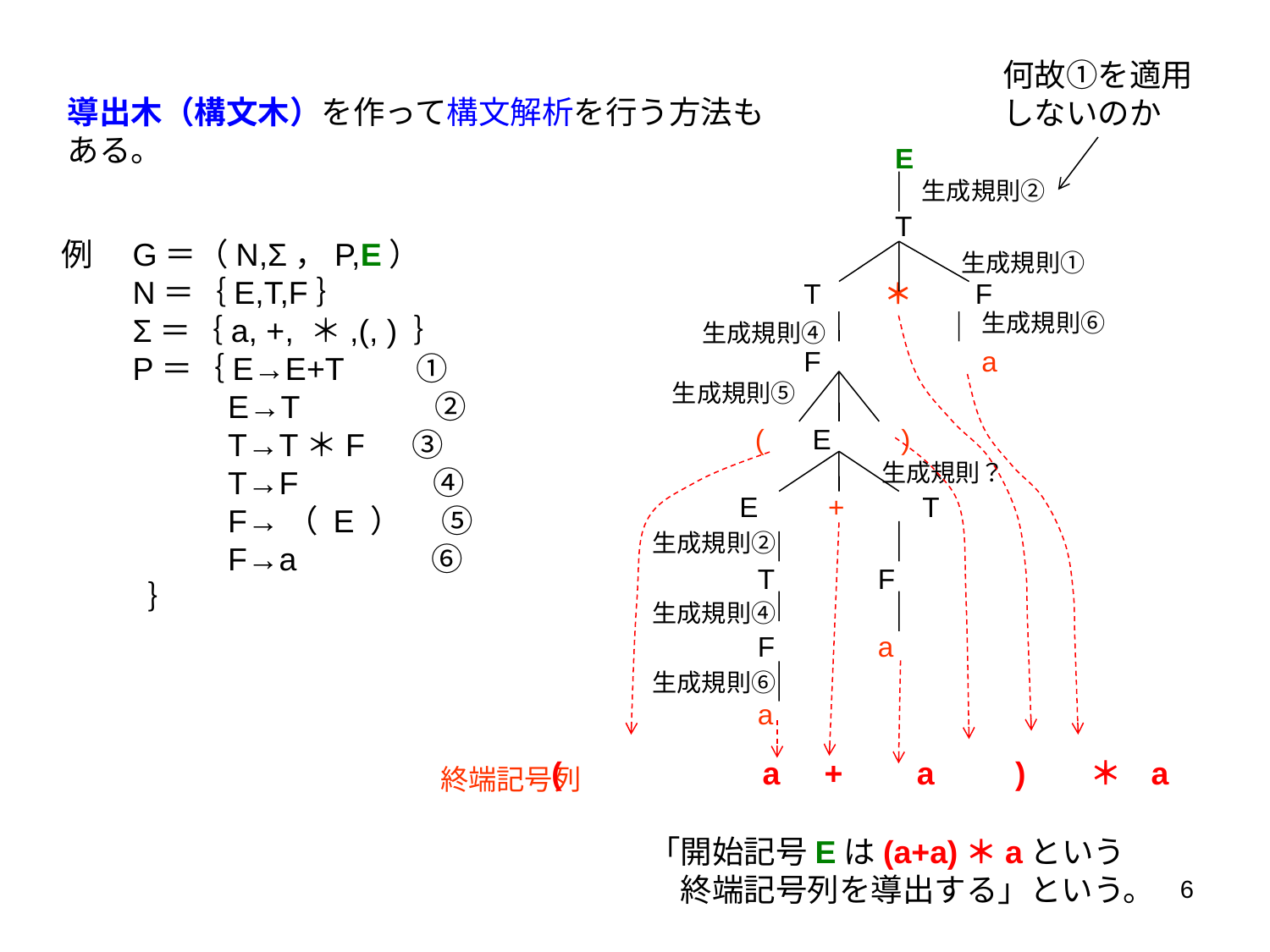

何故①を適用
しないのか
導出木（構文木）を作って構文解析を行う方法もある。
　　　E

　　　T

T　　＊　　F

F　　　 　　a
生成規則②

例　G＝（N,Σ，P,E）
　　N＝｛E,T,F｝
　　Σ＝｛a, +, ＊,(, ) ｝
　　P＝｛E→E+T　　①
　　　　　E→T　　　　②
　　　　　T→T＊F　 ③
　　　　　T→F　　　　④
　　　　　F→（ E ）　 ⑤
　　　　　F→a　　　　⑥
           ｝

生成規則①
生成規則⑥
生成規則④

生成規則⑤

  (　 E　　)

E　　+ 　　T

生成規則？

生成規則②

T

F

a

F

a

生成規則④

生成規則⑥

(   　　　　　a     +   　a   　 )  　 ＊   a
終端記号列
「開始記号Eは(a+a)＊aという
　終端記号列を導出する」という。
6